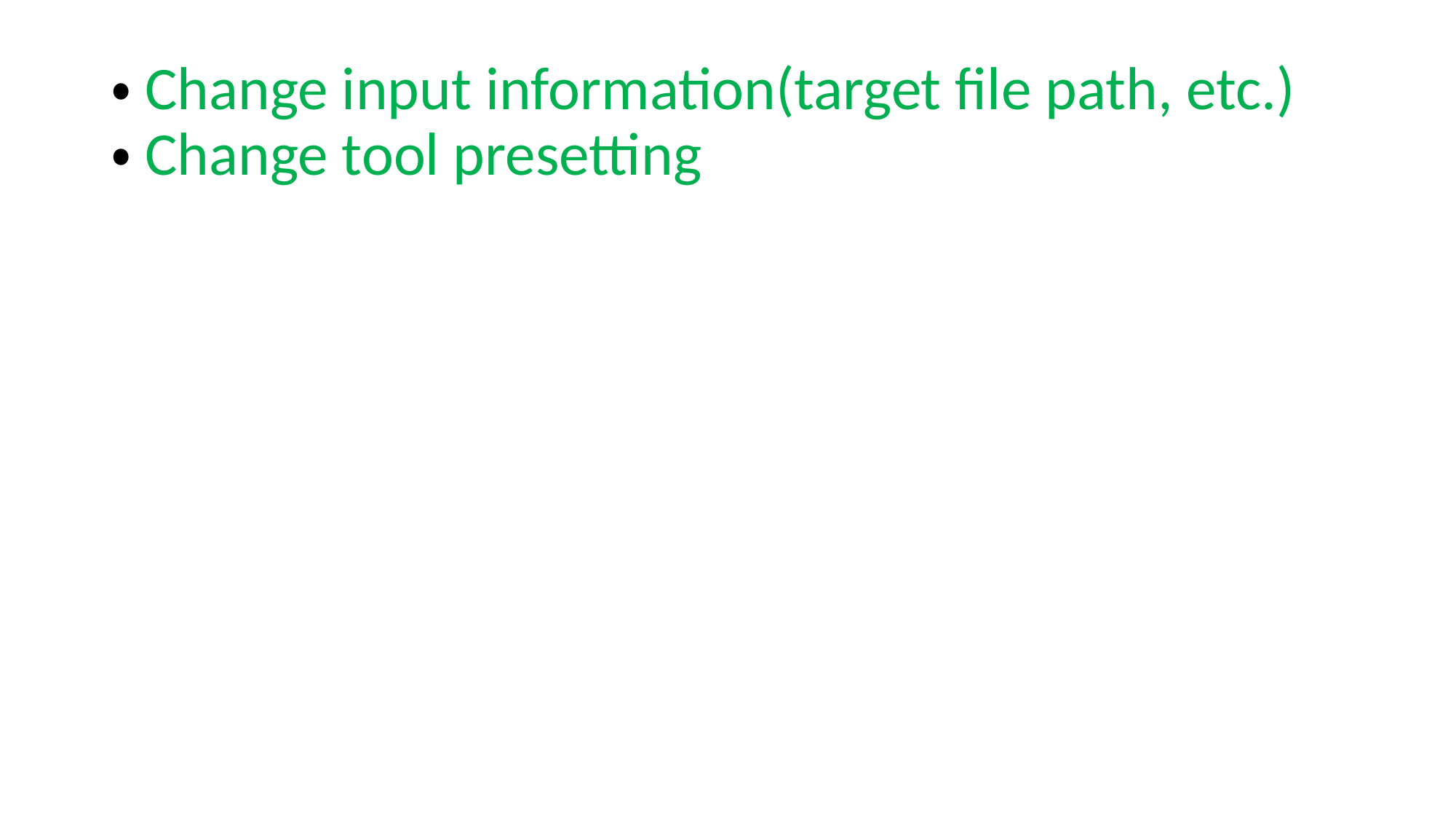

# ・Change input information(target file path, etc.) ・Change tool presetting